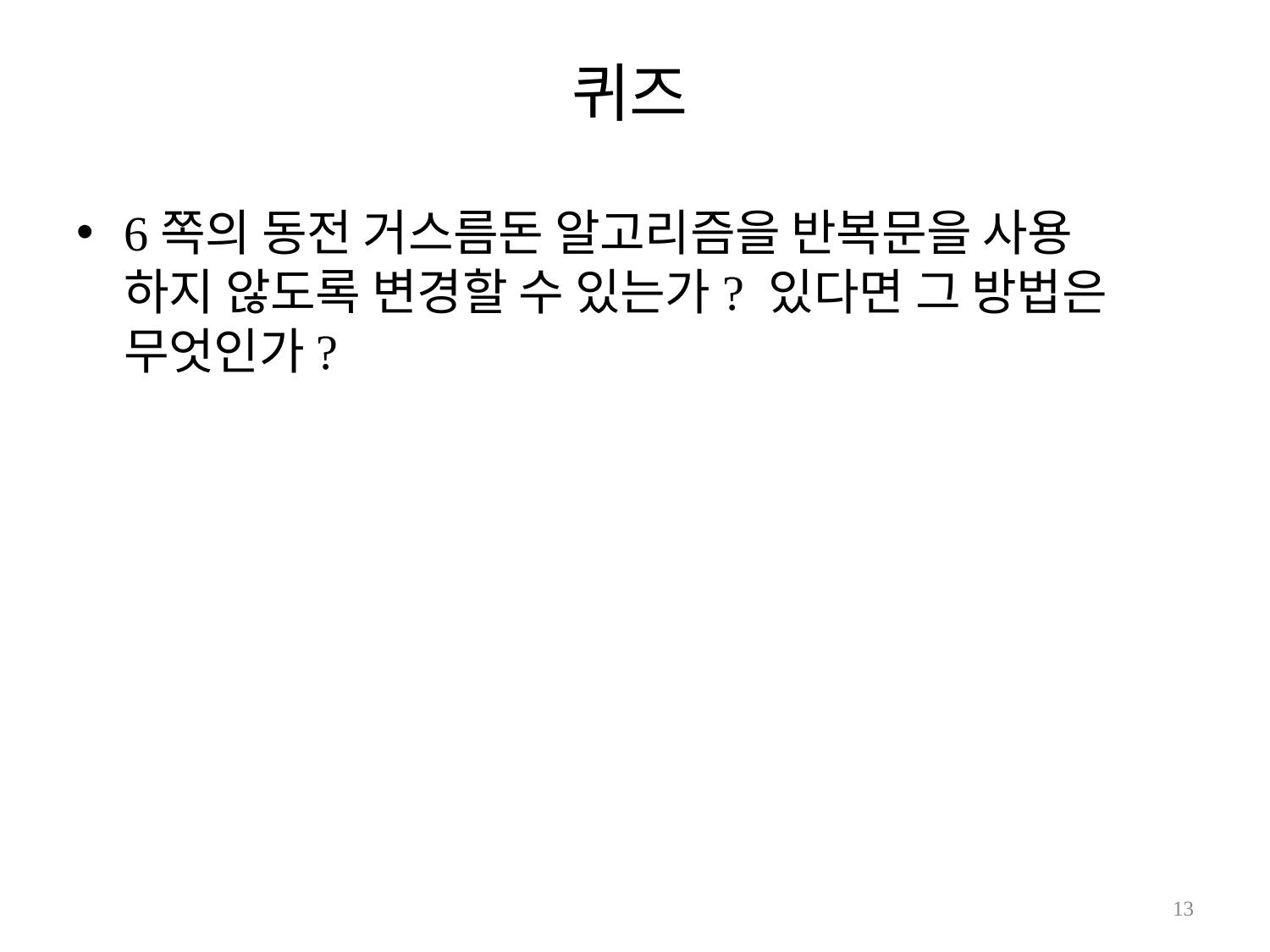

# 퀴즈
6쪽의 동전 거스름돈 알고리즘을 반복문을 사용  하지 않도록 변경할 수 있는가? 있다면 그 방법은  무엇인가?
13